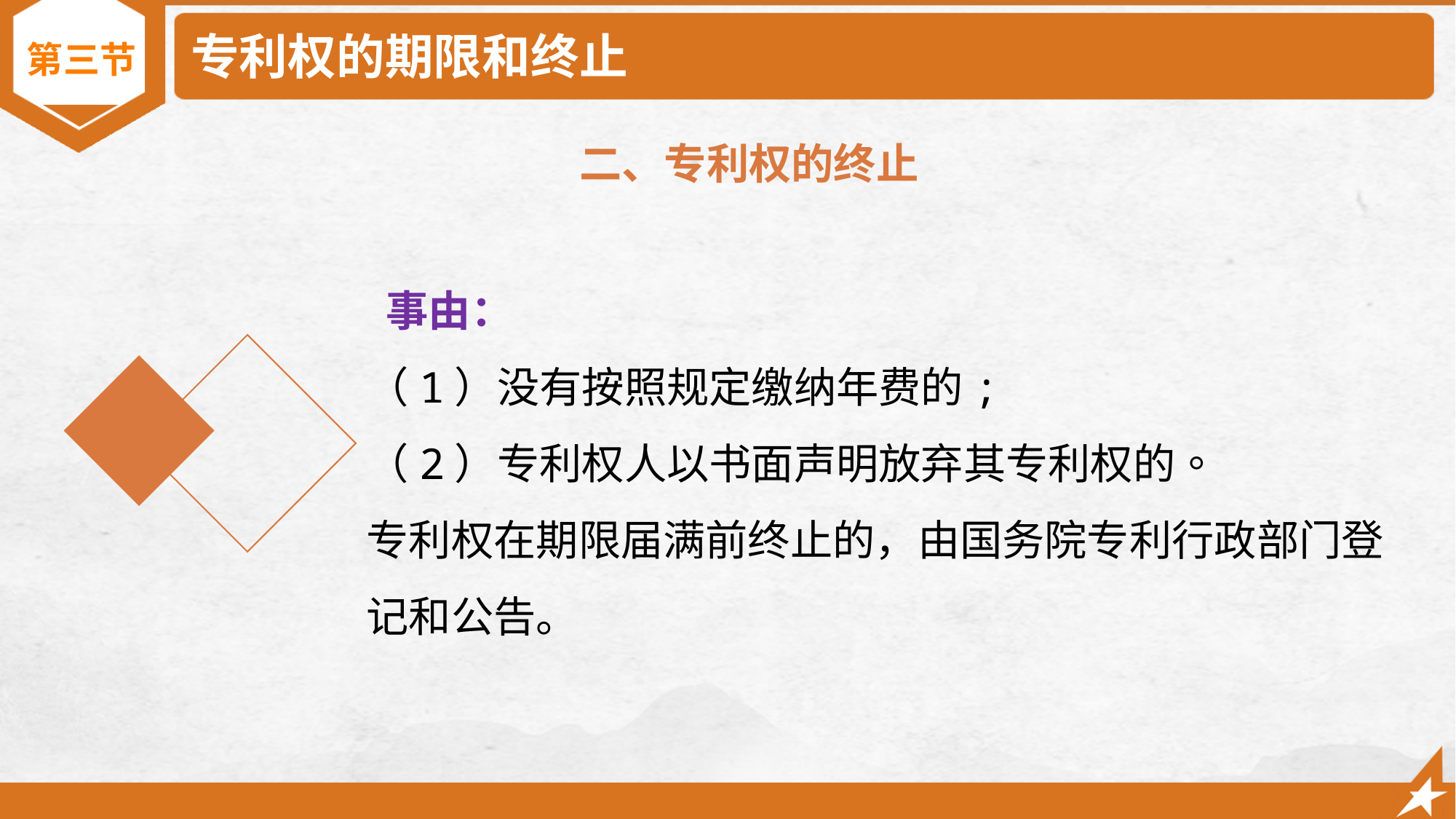

# 专利权的期限和终止
第三节
二、专利权的终止
 事由：
（1）没有按照规定缴纳年费的;
（2）专利权人以书面声明放弃其专利权的。
专利权在期限届满前终止的，由国务院专利行政部门登记和公告。